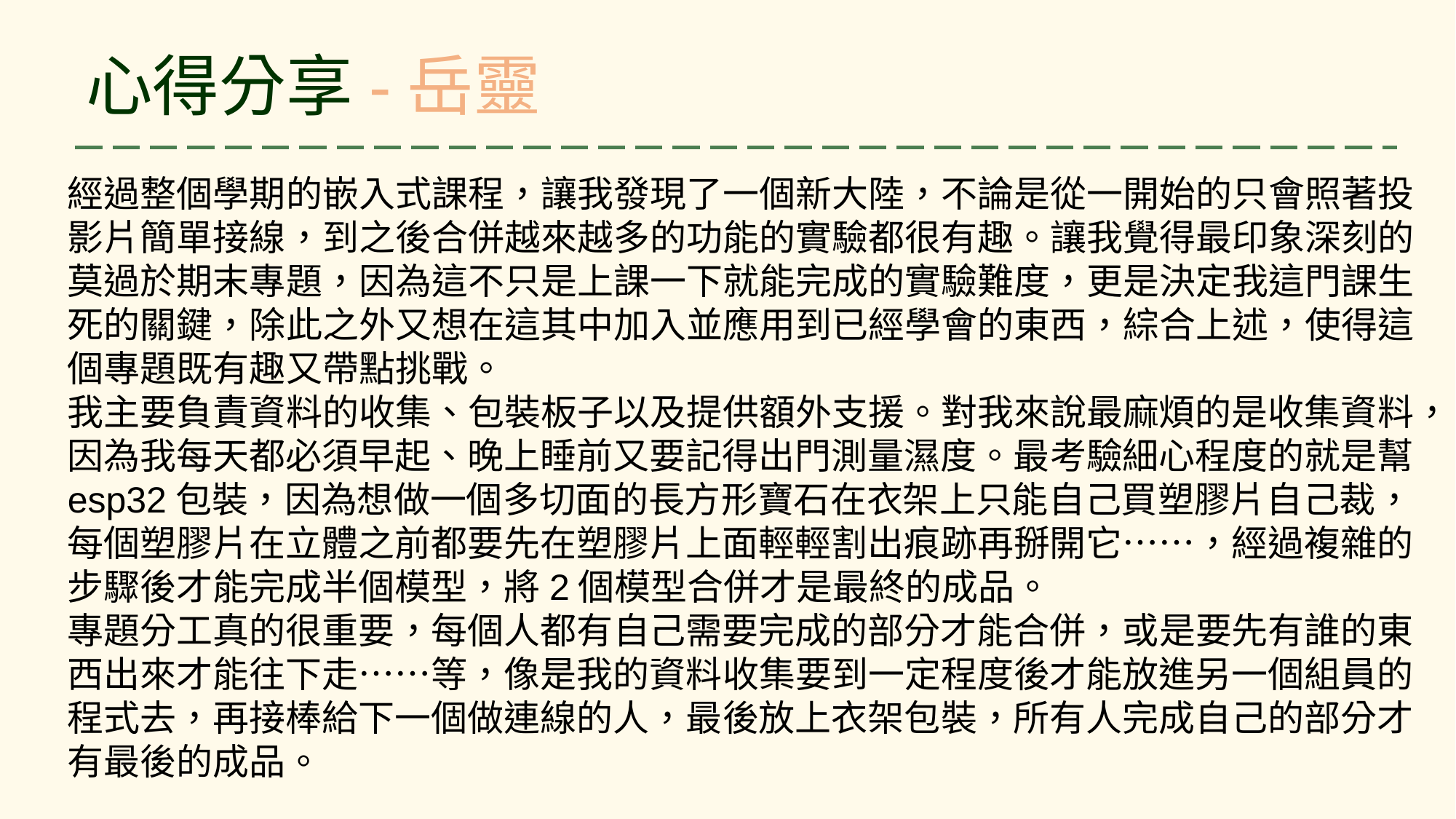

心得分享-岳靈
經過整個學期的嵌入式課程，讓我發現了一個新大陸，不論是從一開始的只會照著投影片簡單接線，到之後合併越來越多的功能的實驗都很有趣。讓我覺得最印象深刻的莫過於期末專題，因為這不只是上課一下就能完成的實驗難度，更是決定我這門課生死的關鍵，除此之外又想在這其中加入並應用到已經學會的東西，綜合上述，使得這個專題既有趣又帶點挑戰。
我主要負責資料的收集、包裝板子以及提供額外支援。對我來說最麻煩的是收集資料，因為我每天都必須早起、晚上睡前又要記得出門測量濕度。最考驗細心程度的就是幫esp32包裝，因為想做一個多切面的長方形寶石在衣架上只能自己買塑膠片自己裁，每個塑膠片在立體之前都要先在塑膠片上面輕輕割出痕跡再掰開它……，經過複雜的步驟後才能完成半個模型，將2個模型合併才是最終的成品。
專題分工真的很重要，每個人都有自己需要完成的部分才能合併，或是要先有誰的東西出來才能往下走……等，像是我的資料收集要到一定程度後才能放進另一個組員的程式去，再接棒給下一個做連線的人，最後放上衣架包裝，所有人完成自己的部分才有最後的成品。